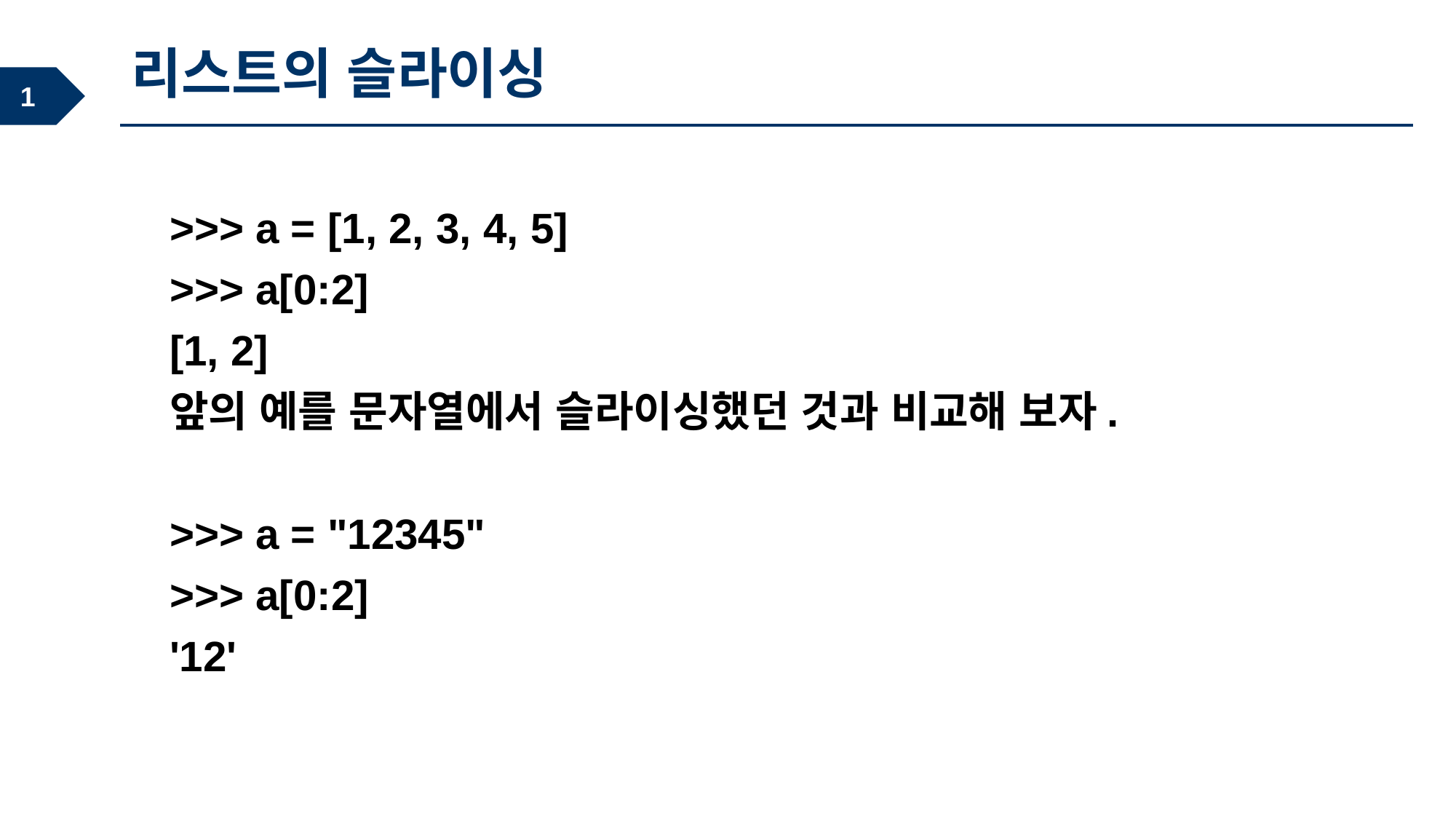

리스트의 슬라이싱
>>> a = [1, 2, 3, 4, 5]
>>> a[0:2]
[1, 2]
앞의 예를 문자열에서 슬라이싱했던 것과 비교해 보자.

>>> a = "12345"
>>> a[0:2]
'12'